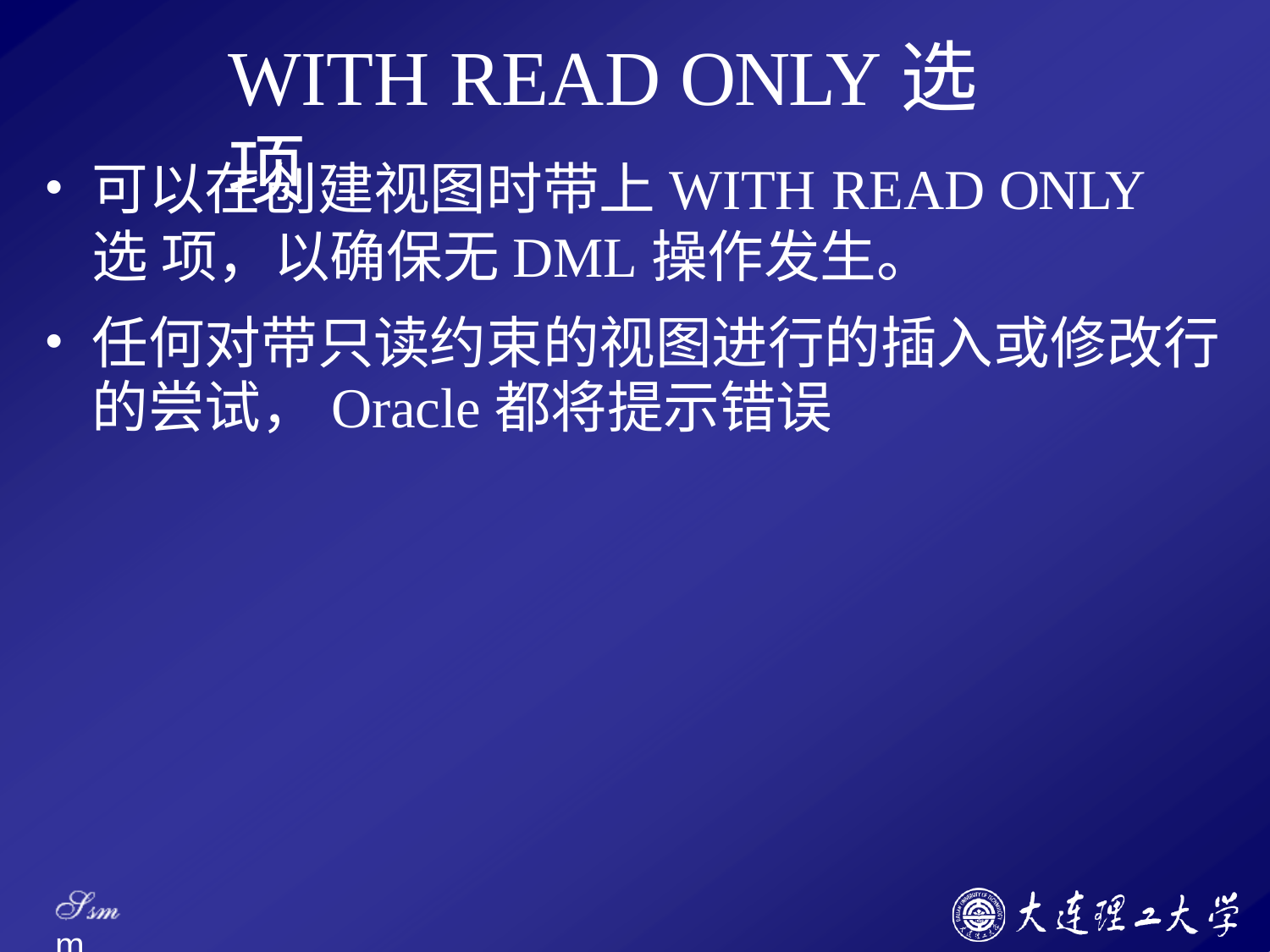

# WITH READ ONLY选项
可以在创建视图时带上WITH READ ONLY 选 项，以确保无DML操作发生。
任何对带只读约束的视图进行的插入或修改行 的尝试，Oracle都将提示错误

Ssm